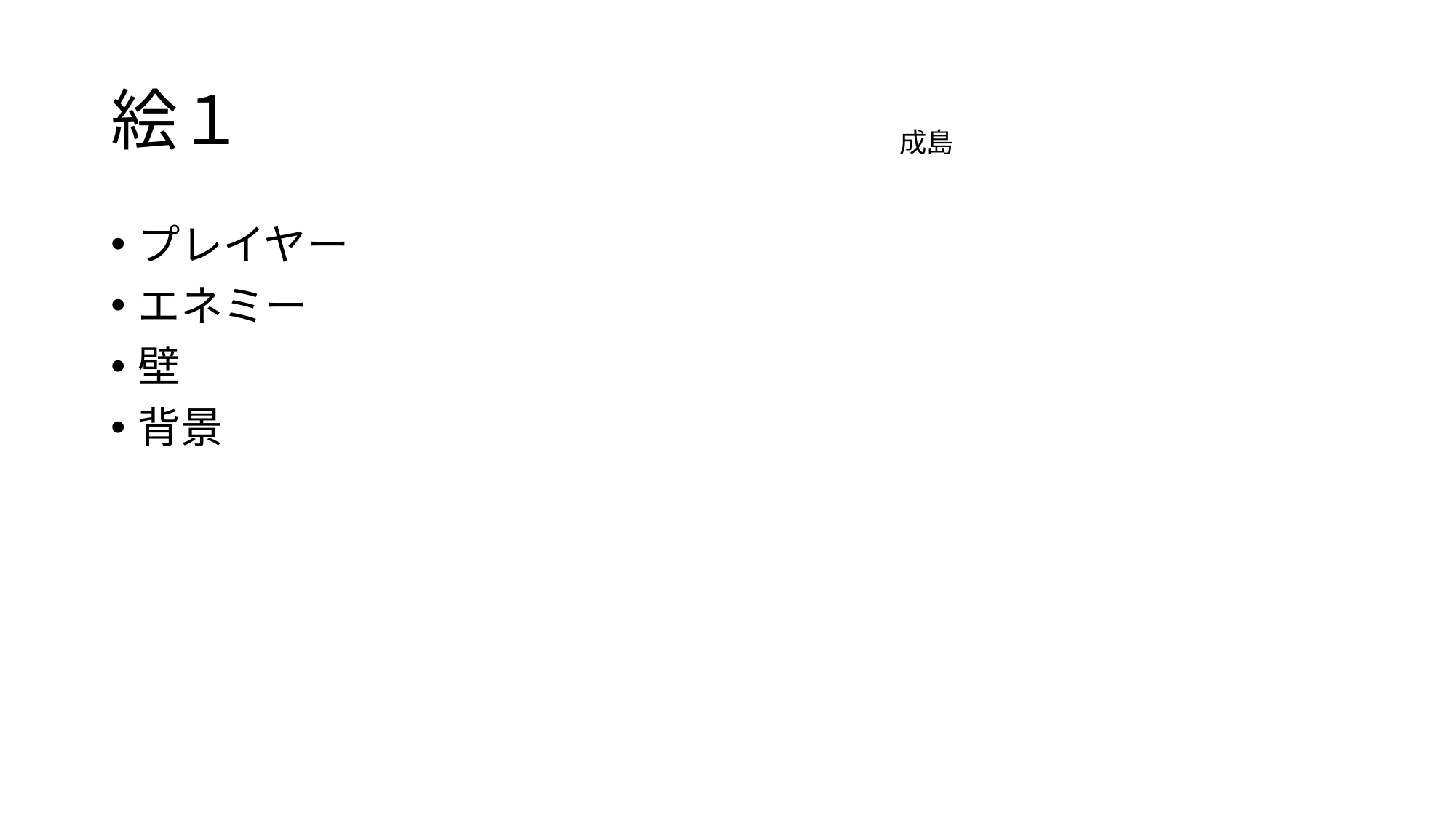

# 絵１
成島
プレイヤー
エネミー
壁
背景